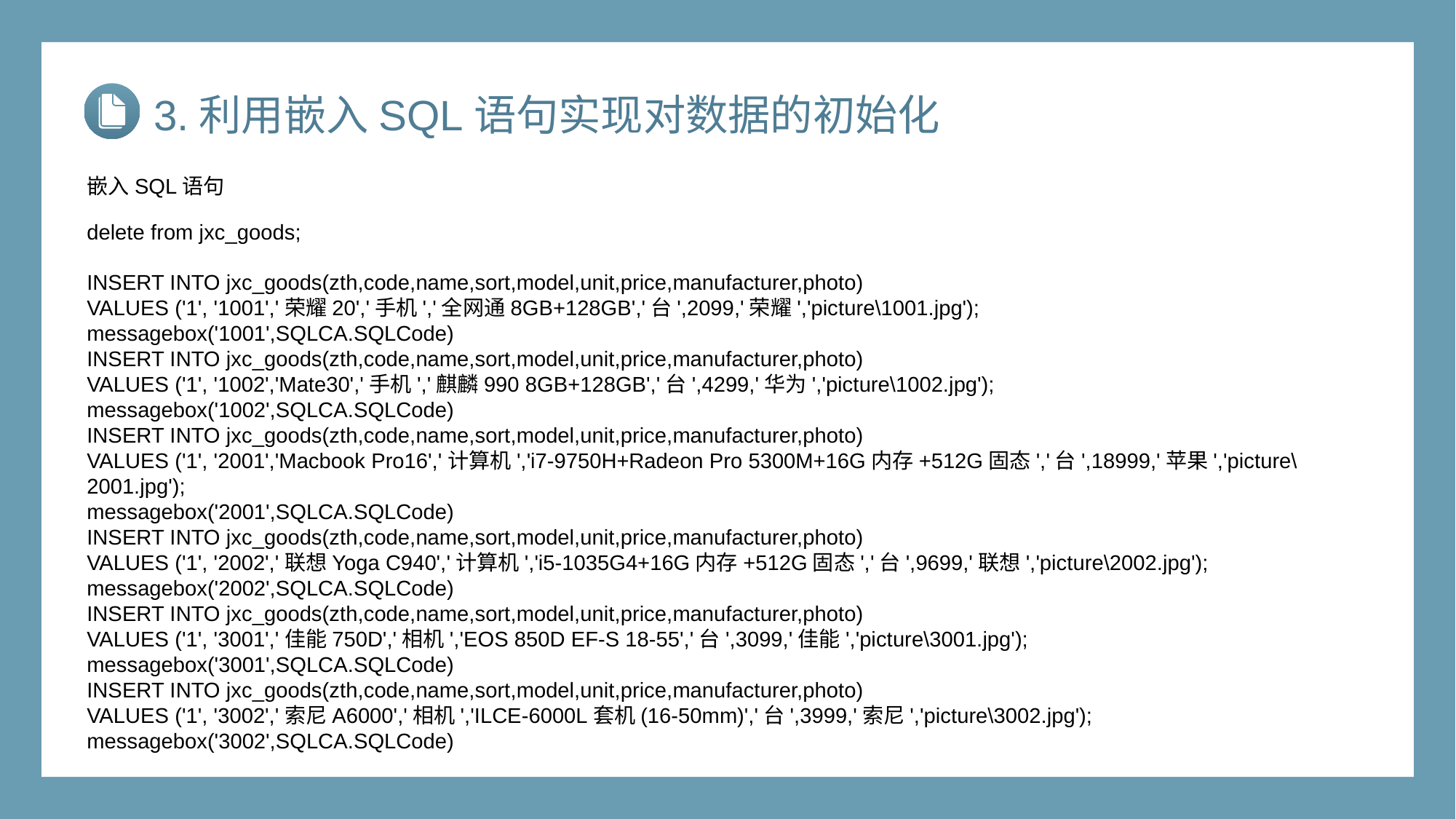

3.利用嵌入SQL语句实现对数据的初始化
嵌入SQL语句

delete from jxc_goods;

INSERT INTO jxc_goods(zth,code,name,sort,model,unit,price,manufacturer,photo)
VALUES ('1', '1001','荣耀20','手机','全网通8GB+128GB','台',2099,'荣耀','picture\1001.jpg');
messagebox('1001',SQLCA.SQLCode)
INSERT INTO jxc_goods(zth,code,name,sort,model,unit,price,manufacturer,photo)
VALUES ('1', '1002','Mate30','手机','麒麟990 8GB+128GB','台',4299,'华为','picture\1002.jpg');
messagebox('1002',SQLCA.SQLCode)
INSERT INTO jxc_goods(zth,code,name,sort,model,unit,price,manufacturer,photo)
VALUES ('1', '2001','Macbook Pro16','计算机','i7-9750H+Radeon Pro 5300M+16G内存+512G固态','台',18999,'苹果','picture\2001.jpg');
messagebox('2001',SQLCA.SQLCode)
INSERT INTO jxc_goods(zth,code,name,sort,model,unit,price,manufacturer,photo)
VALUES ('1', '2002','联想Yoga C940','计算机','i5-1035G4+16G内存+512G固态','台',9699,'联想','picture\2002.jpg');
messagebox('2002',SQLCA.SQLCode)
INSERT INTO jxc_goods(zth,code,name,sort,model,unit,price,manufacturer,photo)
VALUES ('1', '3001','佳能750D','相机','EOS 850D EF-S 18-55','台',3099,'佳能','picture\3001.jpg');
messagebox('3001',SQLCA.SQLCode)
INSERT INTO jxc_goods(zth,code,name,sort,model,unit,price,manufacturer,photo)
VALUES ('1', '3002','索尼A6000','相机','ILCE-6000L套机(16-50mm)','台',3999,'索尼','picture\3002.jpg');
messagebox('3002',SQLCA.SQLCode)